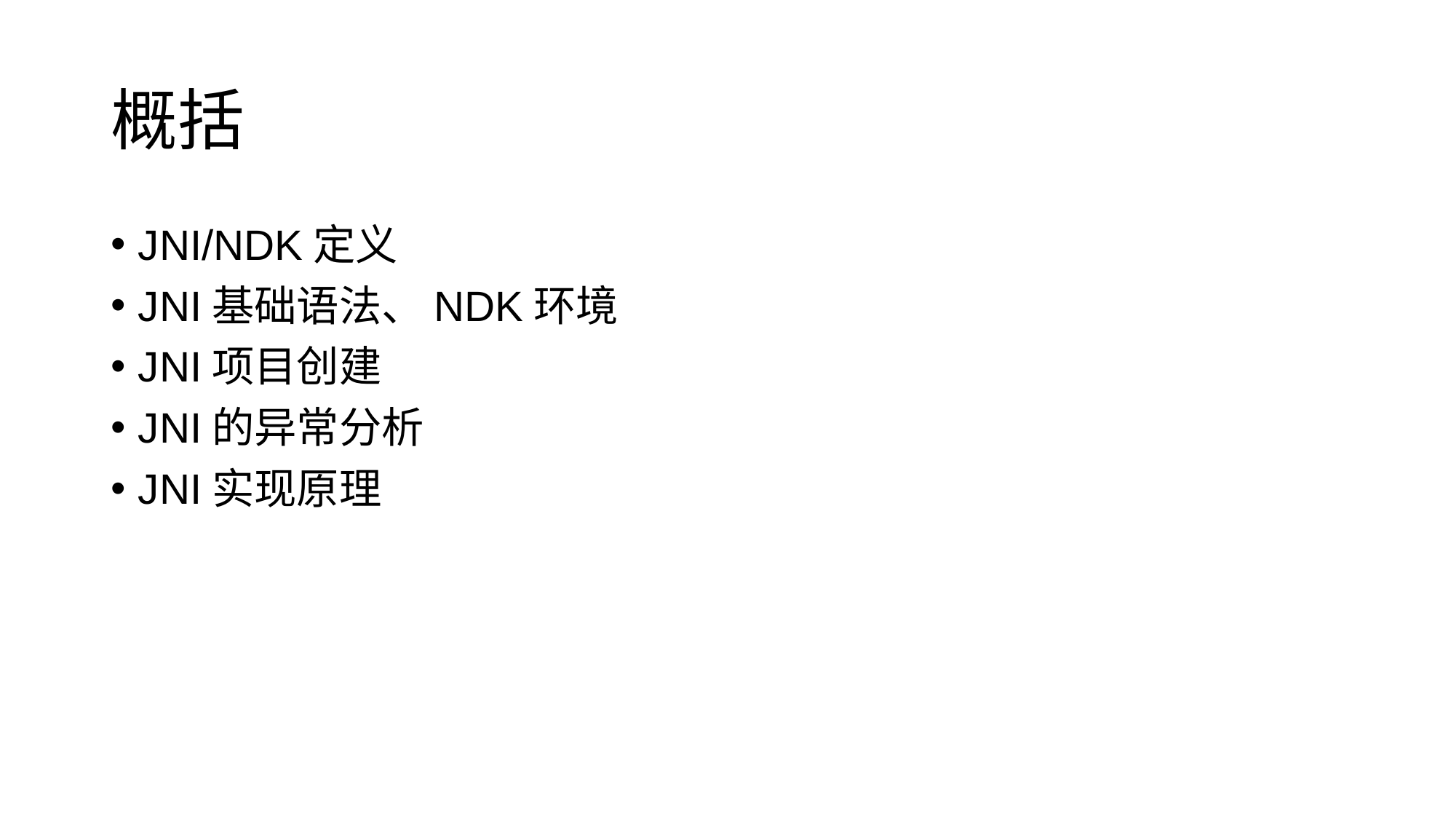

# 概括
JNI/NDK定义
JNI基础语法、NDK环境
JNI项目创建
JNI的异常分析
JNI实现原理